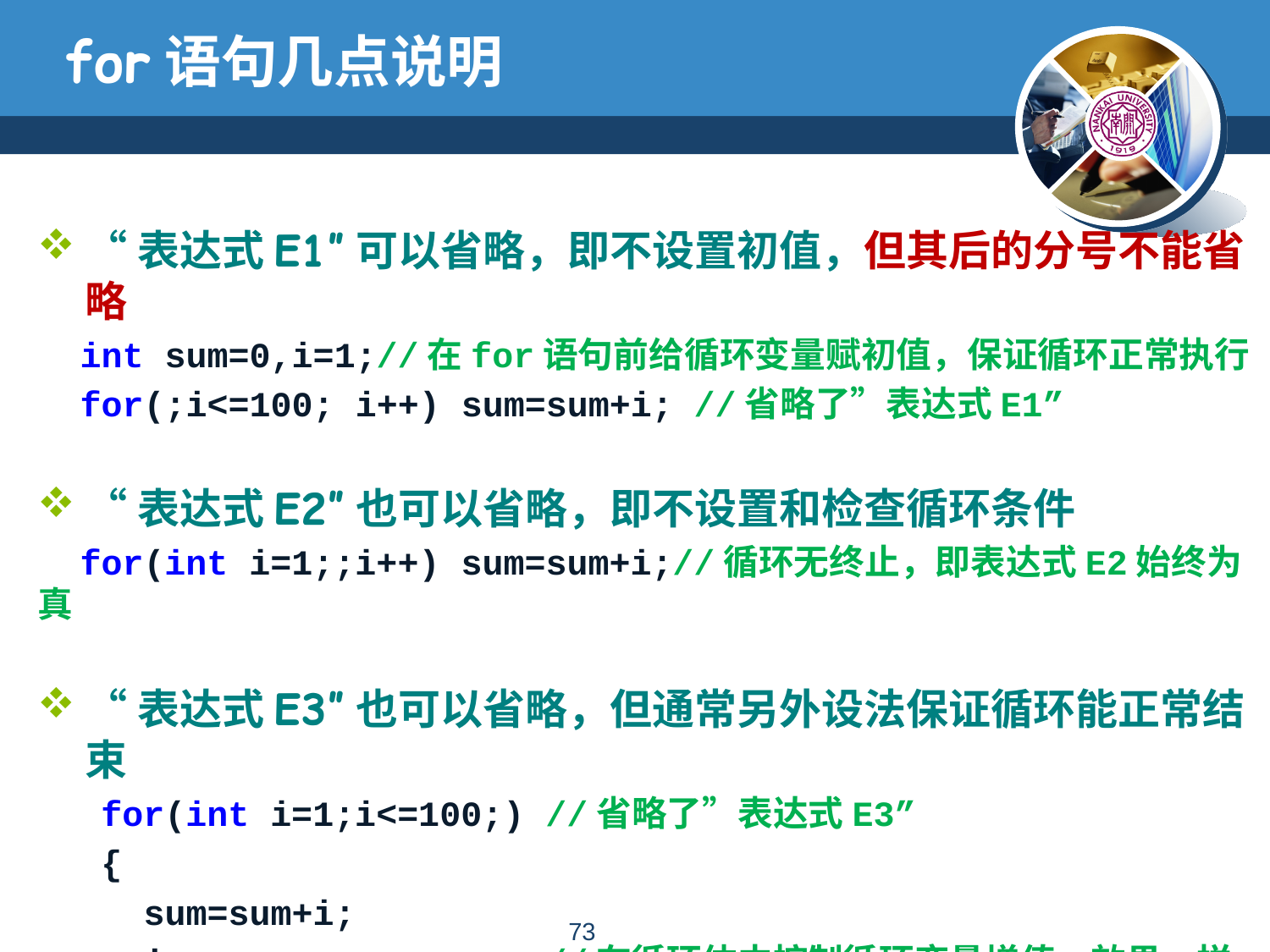

# for语句几点说明

“表达式E1”可以省略，即不设置初值，但其后的分号不能省略
  int sum=0,i=1;//在for语句前给循环变量赋初值，保证循环正常执行
  for(;i<=100; i++) sum=sum+i; //省略了”表达式E1”

“表达式E2”也可以省略，即不设置和检查循环条件
  for(int i=1;;i++) sum=sum+i;//循环无终止，即表达式E2始终为真

“表达式E3”也可以省略，但通常另外设法保证循环能正常结束
   for(int i=1;i<=100;) //省略了”表达式E3”
   {
     sum=sum+i;
     i++;               //在循环体中控制循环变量增值，效果一样
   }

73